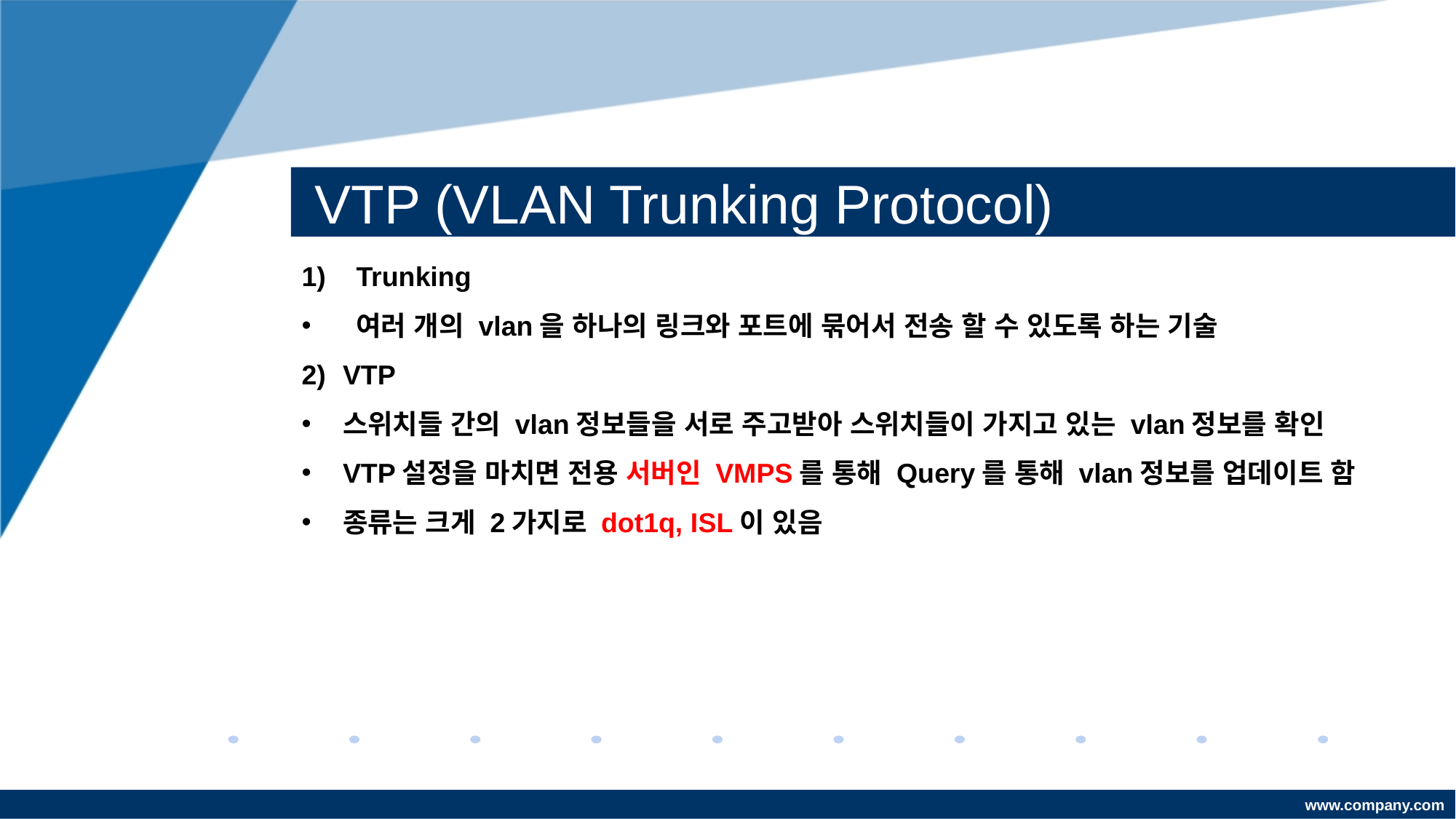

# VTP (VLAN Trunking Protocol)
Trunking
여러 개의 vlan을 하나의 링크와 포트에 묶어서 전송 할 수 있도록 하는 기술
VTP
스위치들 간의 vlan정보들을 서로 주고받아 스위치들이 가지고 있는 vlan정보를 확인
VTP설정을 마치면 전용 서버인 VMPS를 통해 Query를 통해 vlan정보를 업데이트 함
종류는 크게 2가지로 dot1q, ISL이 있음